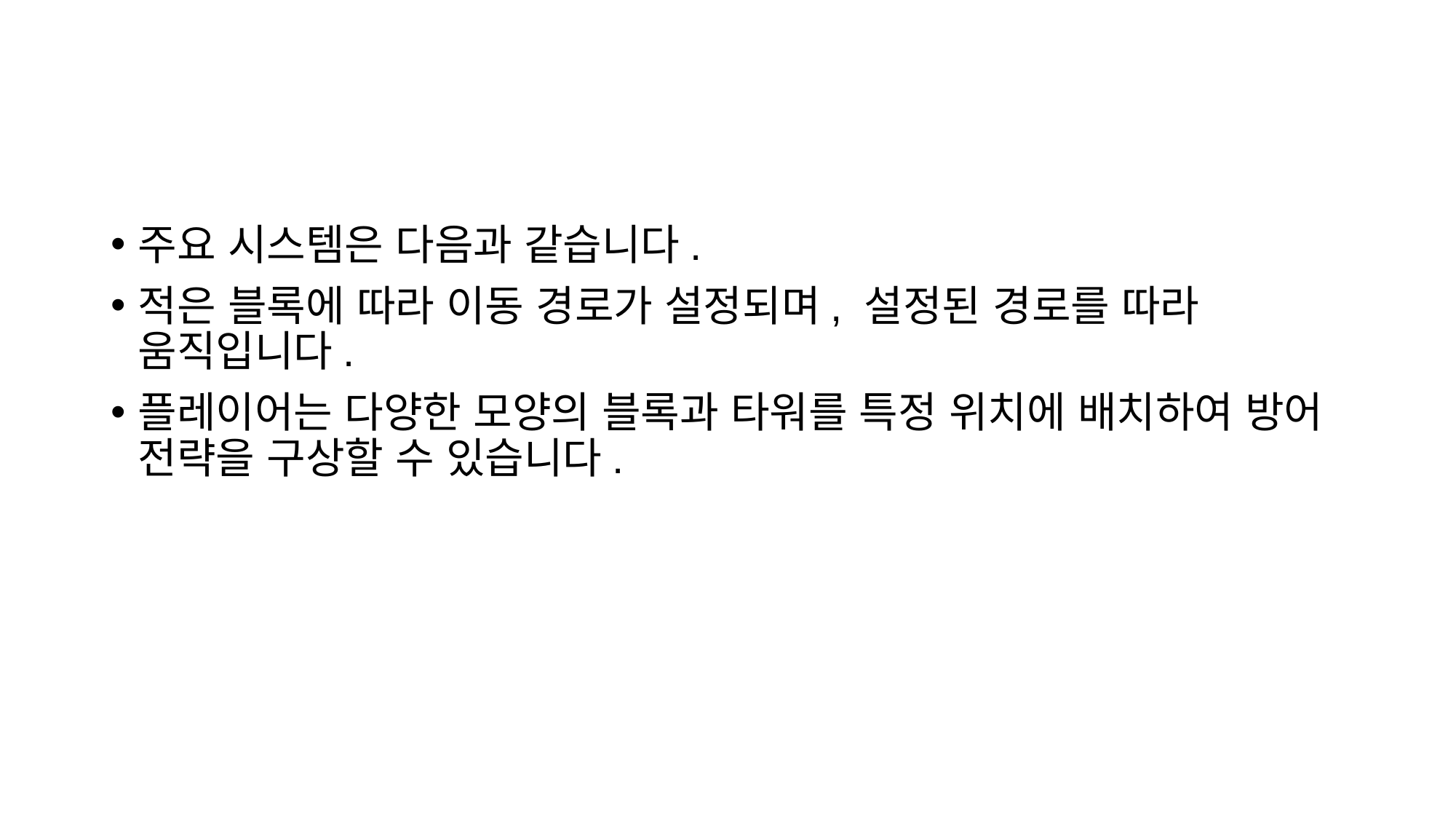

#
주요 시스템은 다음과 같습니다.
적은 블록에 따라 이동 경로가 설정되며, 설정된 경로를 따라 움직입니다.
플레이어는 다양한 모양의 블록과 타워를 특정 위치에 배치하여 방어 전략을 구상할 수 있습니다.